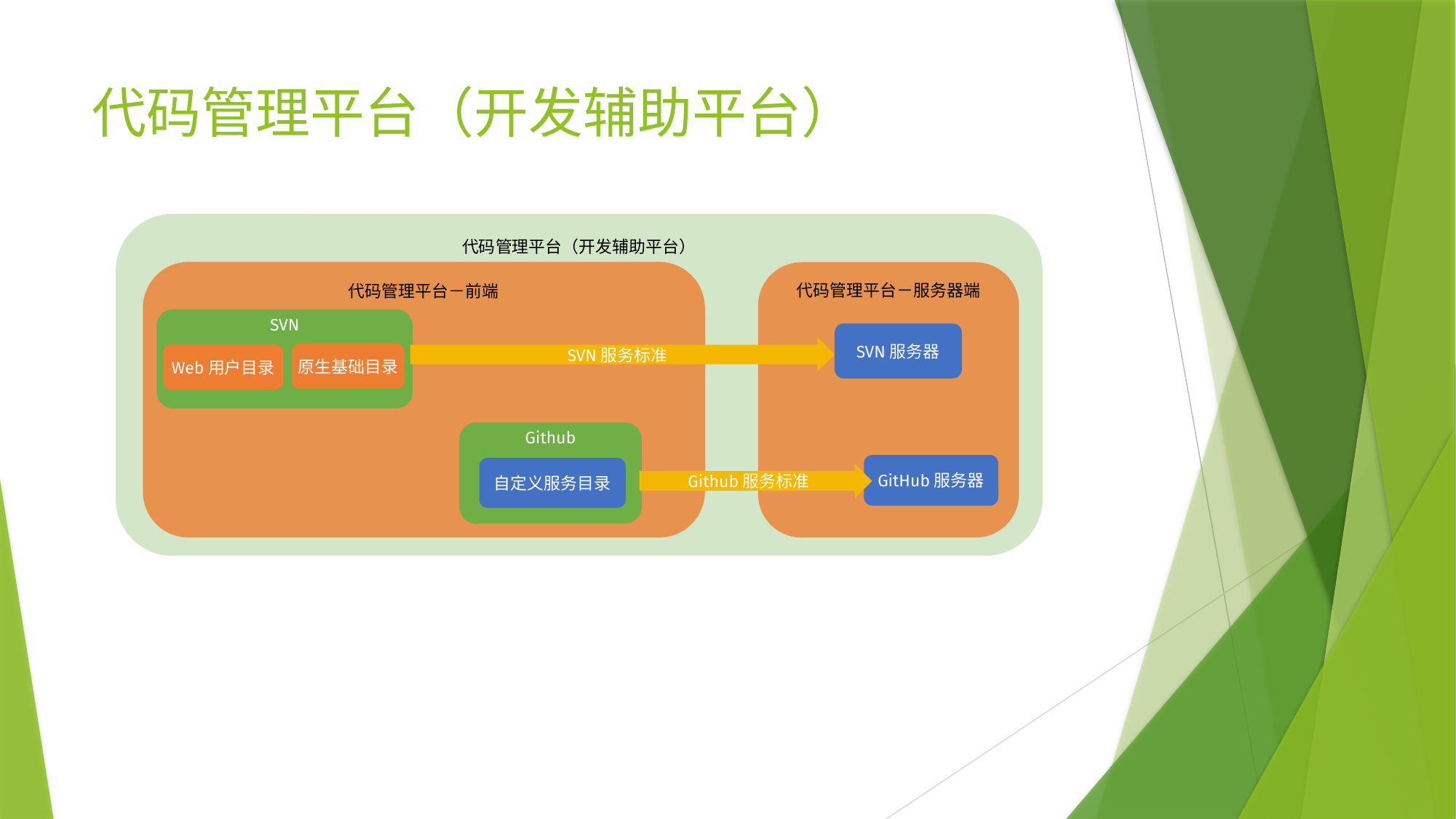

# 代码管理平台（开发辅助平台）

SVN服务标准
代码管理平台（开发辅助平台）
代码管理平台－前端
代码管理平台－服务器端
SVN
原生基础目录
Web用户目录
SVN服务器
Github服务标准
Github
GitHub服务器
自定义服务目录